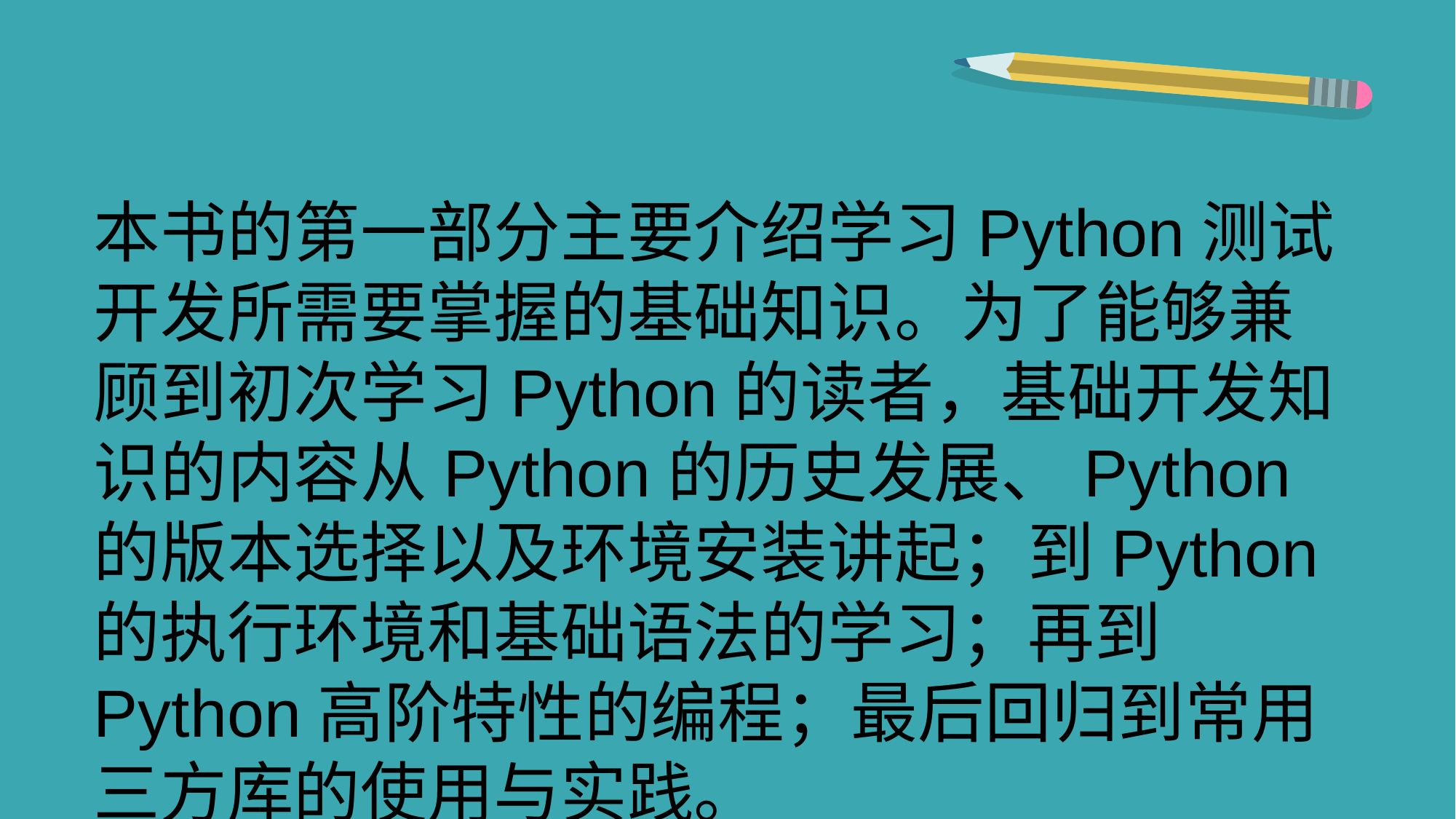

本书的第一部分主要介绍学习Python测试开发所需要掌握的基础知识。为了能够兼顾到初次学习Python的读者，基础开发知识的内容从Python的历史发展、Python的版本选择以及环境安装讲起；到Python的执行环境和基础语法的学习；再到Python高阶特性的编程；最后回归到常用三方库的使用与实践。